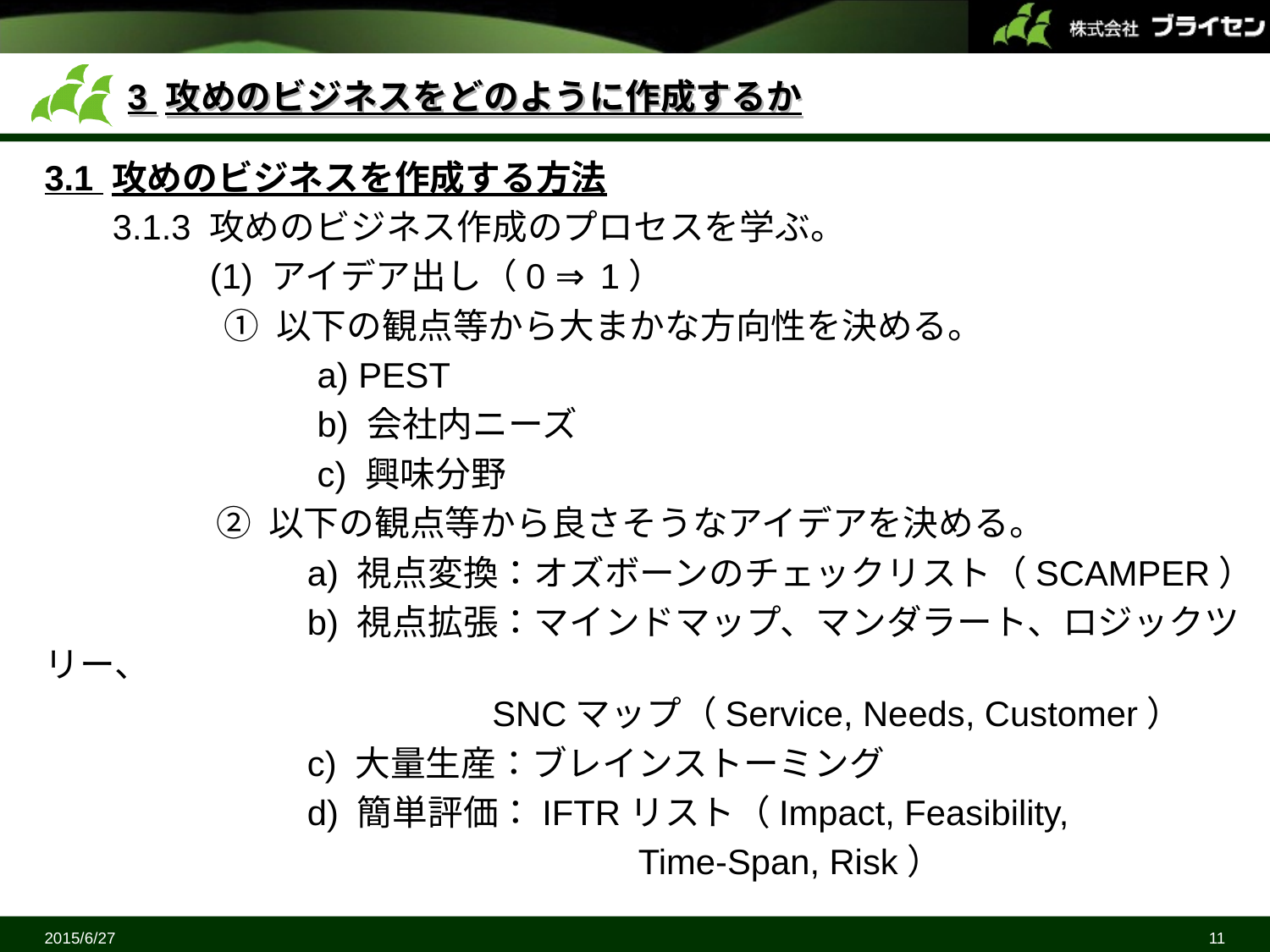

# 3 攻めのビジネスをどのように作成するか
3.1 攻めのビジネスを作成する方法
       3.1.3 攻めのビジネス作成のプロセスを学ぶ。
                 (1) アイデア出し（0 ⇒ 1）
                       ① 以下の観点等から大まかな方向性を決める。
                            a) PEST
                            b) 会社内ニーズ
                            c) 興味分野
                      ② 以下の観点等から良さそうなアイデアを決める。
                           a) 視点変換：オズボーンのチェックリスト（SCAMPER）
                           b) 視点拡張：マインドマップ、マンダラート、ロジックツリー、
                                              SNCマップ（Service, Needs, Customer）
                           c) 大量生産：ブレインストーミング
                           d) 簡単評価：IFTRリスト（Impact, Feasibility,
                                                             Time-Span, Risk）
2015/6/27
11